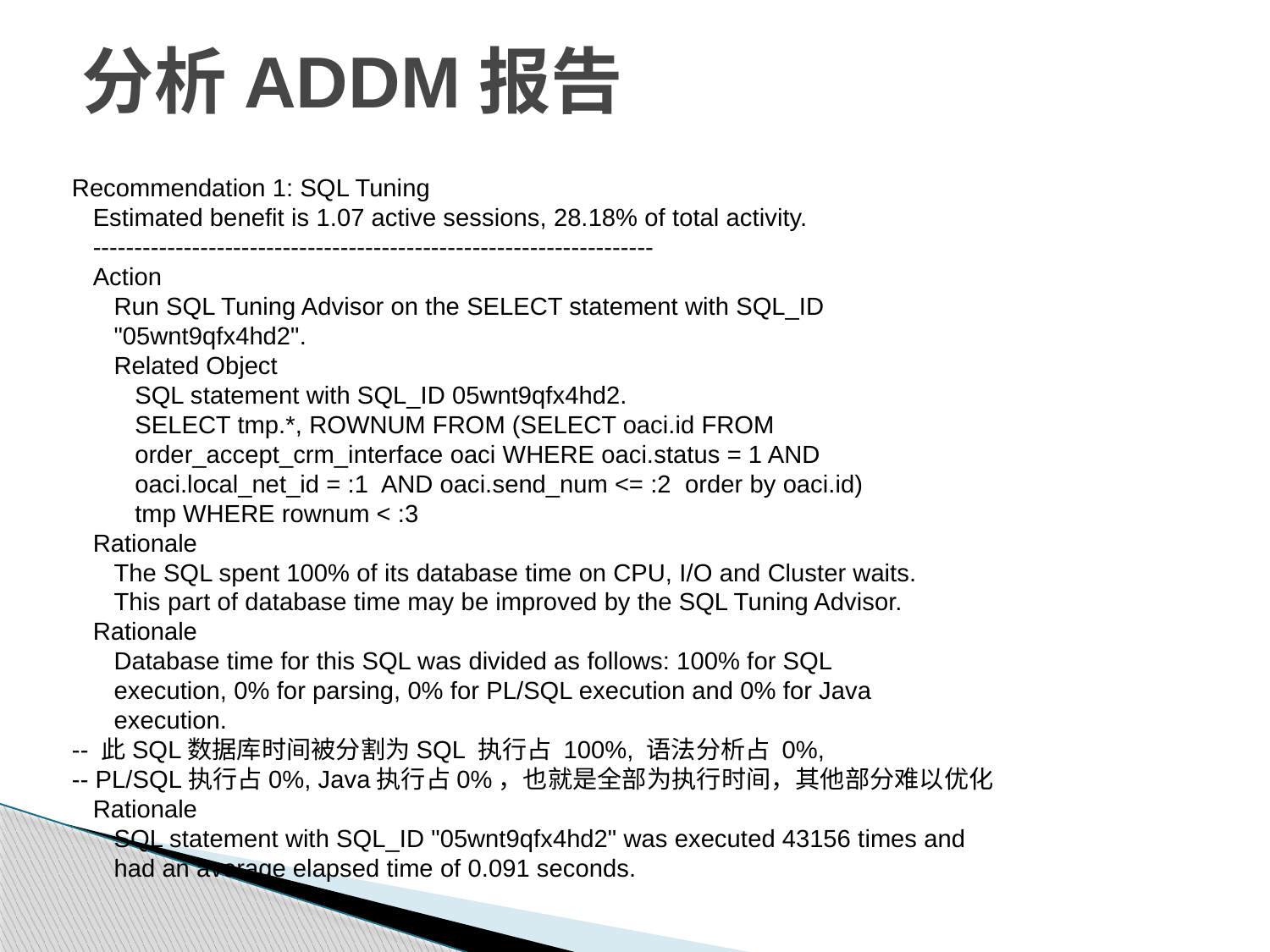

# 分析ADDM报告
Recommendation 1: SQL Tuning
   Estimated benefit is 1.07 active sessions, 28.18% of total activity.
   --------------------------------------------------------------------
   Action
      Run SQL Tuning Advisor on the SELECT statement with SQL_ID
      "05wnt9qfx4hd2".
      Related Object
         SQL statement with SQL_ID 05wnt9qfx4hd2.
         SELECT tmp.*, ROWNUM FROM (SELECT oaci.id FROM
         order_accept_crm_interface oaci WHERE oaci.status = 1 AND
         oaci.local_net_id = :1  AND oaci.send_num <= :2  order by oaci.id)
         tmp WHERE rownum < :3
   Rationale
      The SQL spent 100% of its database time on CPU, I/O and Cluster waits.
      This part of database time may be improved by the SQL Tuning Advisor.
   Rationale
      Database time for this SQL was divided as follows: 100% for SQL
      execution, 0% for parsing, 0% for PL/SQL execution and 0% for Java
      execution.
-- 此SQL数据库时间被分割为SQL 执行占 100%, 语法分析占 0%,
-- PL/SQL执行占0%, Java执行占0%，也就是全部为执行时间，其他部分难以优化
   Rationale
      SQL statement with SQL_ID "05wnt9qfx4hd2" was executed 43156 times and
      had an average elapsed time of 0.091 seconds.